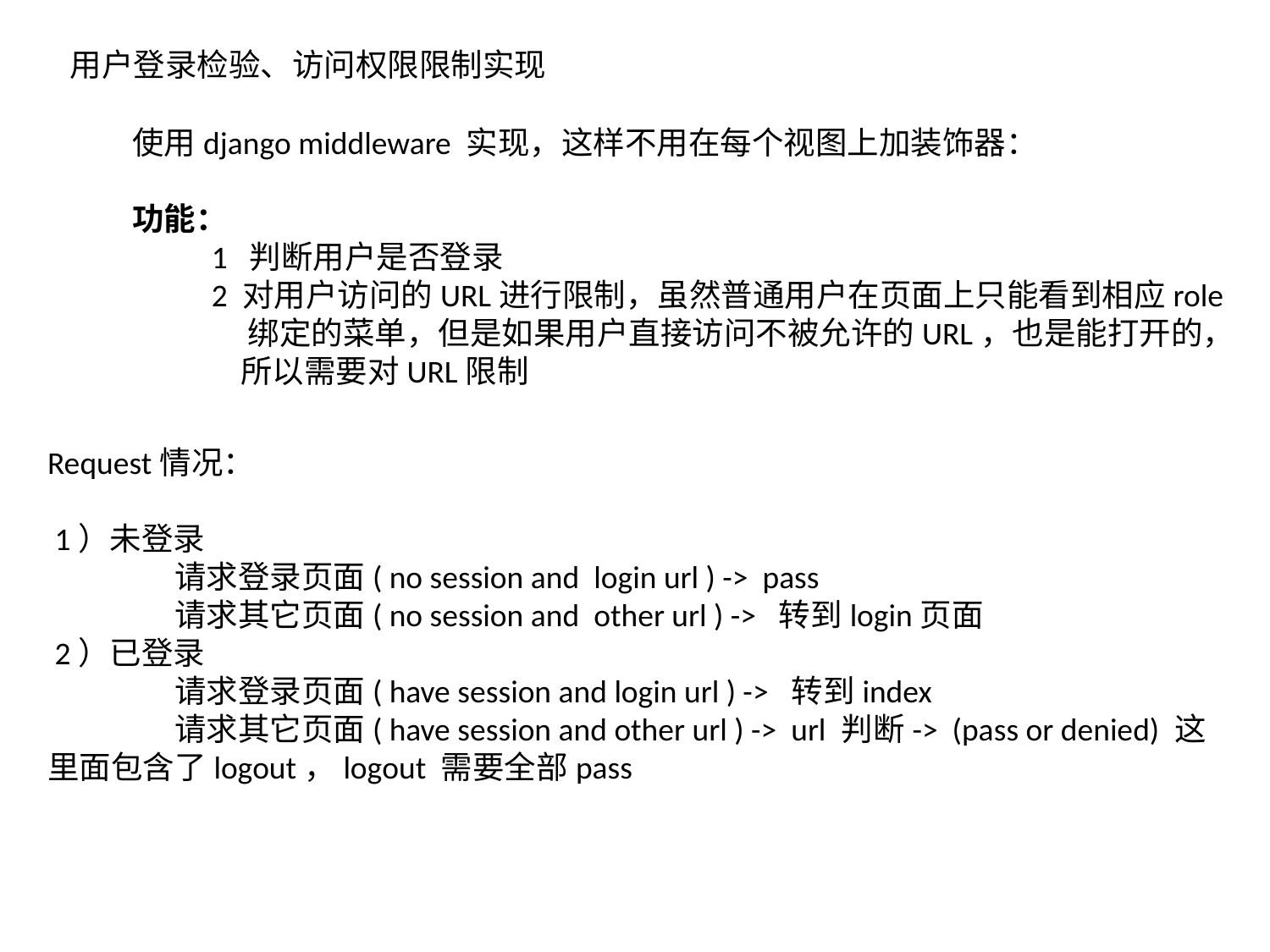

用户登录检验、访问权限限制实现
使用django middleware 实现，这样不用在每个视图上加装饰器：

功能：
           1  判断用户是否登录
           2 对用户访问的URL进行限制，虽然普通用户在页面上只能看到相应role
               绑定的菜单，但是如果用户直接访问不被允许的URL，也是能打开的，
              所以需要对URL限制
Request情况：

 1）未登录
	请求登录页面( no session and  login url ) ->  pass
	请求其它页面( no session and  other url ) ->  转到login页面
 2）已登录
	请求登录页面( have session and login url ) ->  转到index
	请求其它页面( have session and other url ) ->  url 判断->  (pass or denied) 这里面包含了logout，logout 需要全部pass